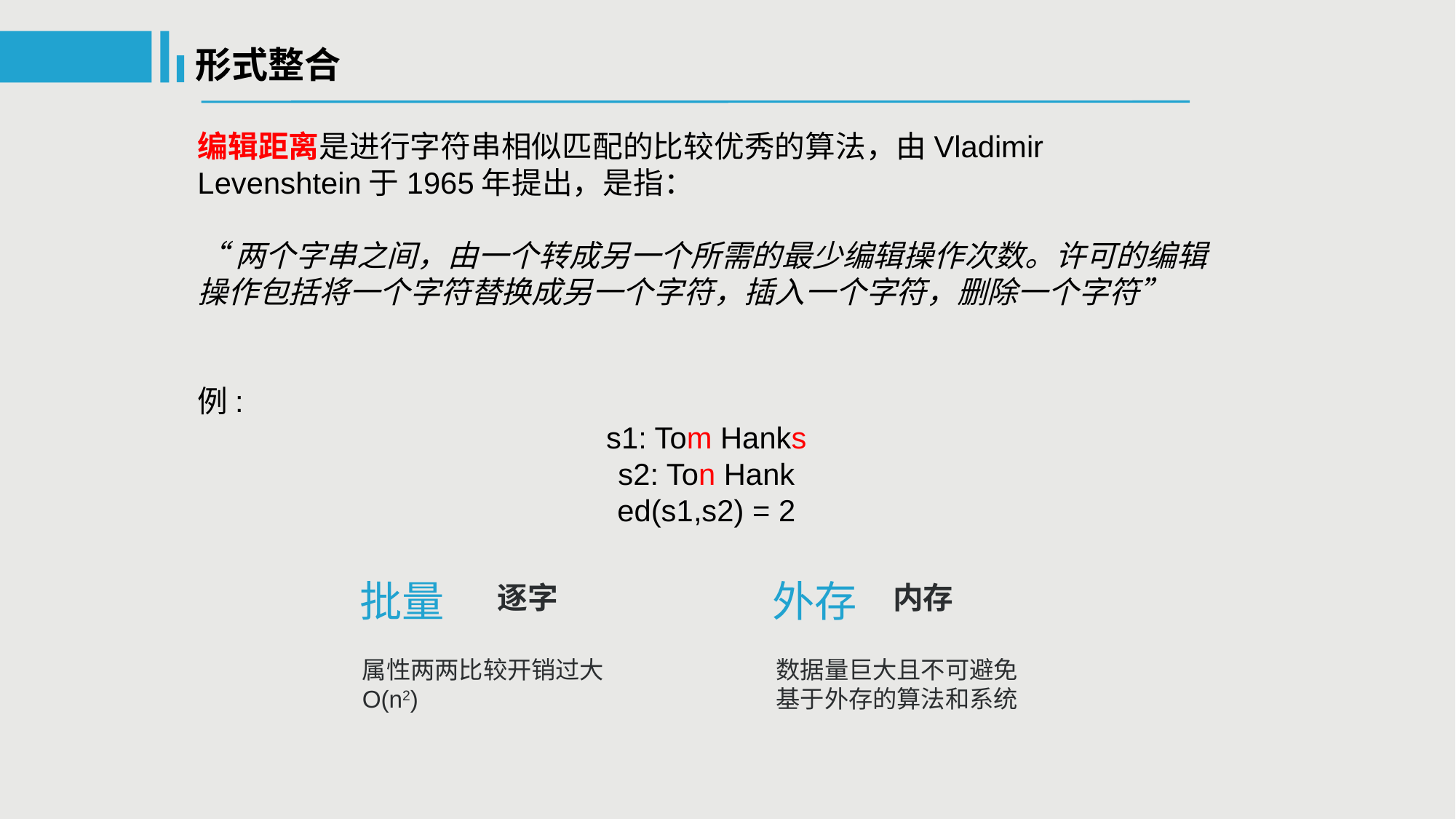

形式整合

编辑距离是进行字符串相似匹配的比较优秀的算法，由Vladimir Levenshtein于1965年提出，是指：

“两个字串之间，由一个转成另一个所需的最少编辑操作次数。许可的编辑操作包括将一个字符替换成另一个字符，插入一个字符，删除一个字符”

例:
s1: Tom Hanks
s2: Ton Hank
ed(s1,s2) = 2

批量
外存
逐字

内存

属性两两比较开销过大
O(n2)

数据量巨大且不可避免
基于外存的算法和系统